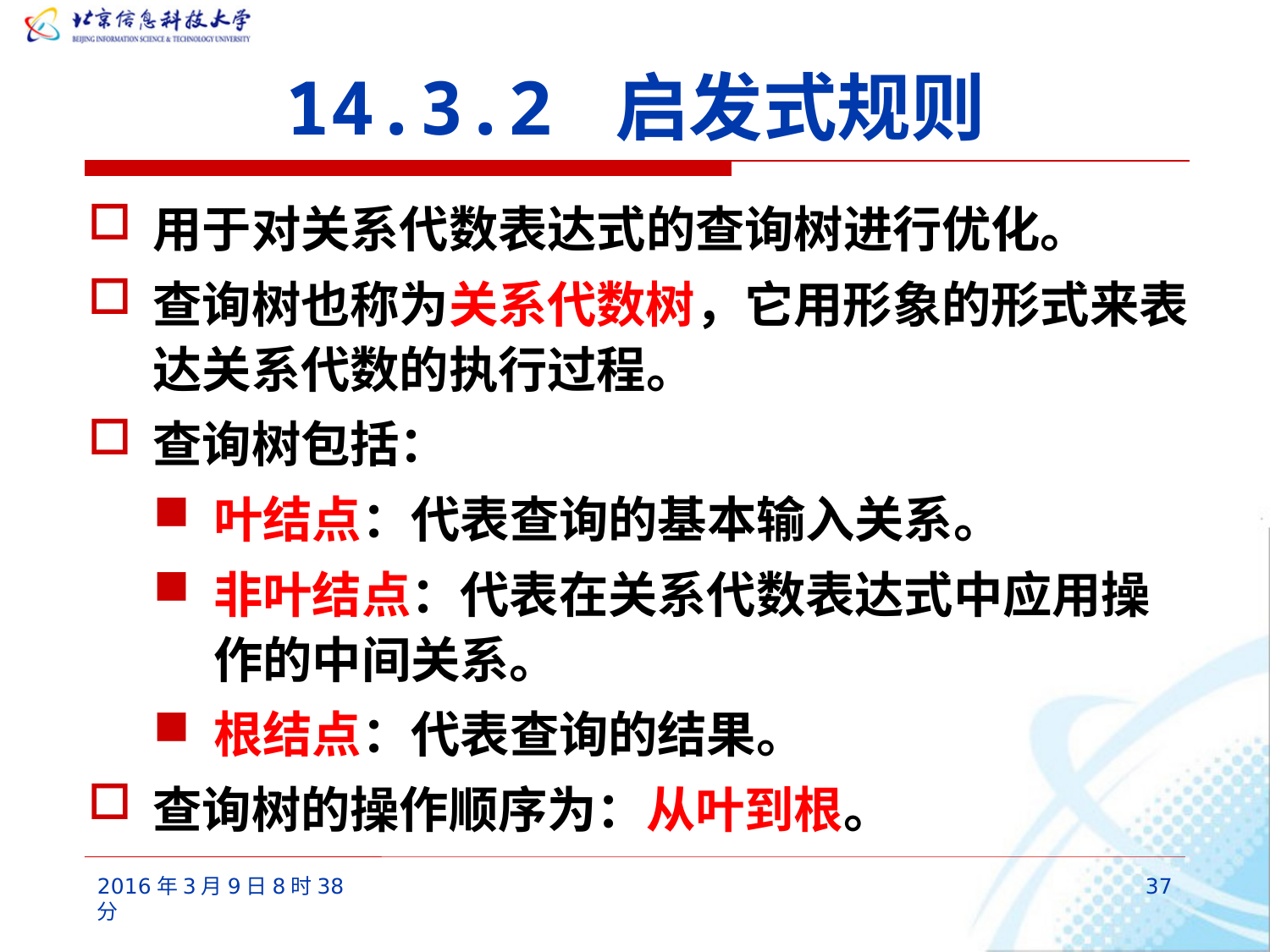

# 14.3.2 启发式规则
用于对关系代数表达式的查询树进行优化。
查询树也称为关系代数树，它用形象的形式来表达关系代数的执行过程。
查询树包括：
叶结点：代表查询的基本输入关系。
非叶结点：代表在关系代数表达式中应用操作的中间关系。
根结点：代表查询的结果。
查询树的操作顺序为：从叶到根。

2016年3月9日8时38分
37